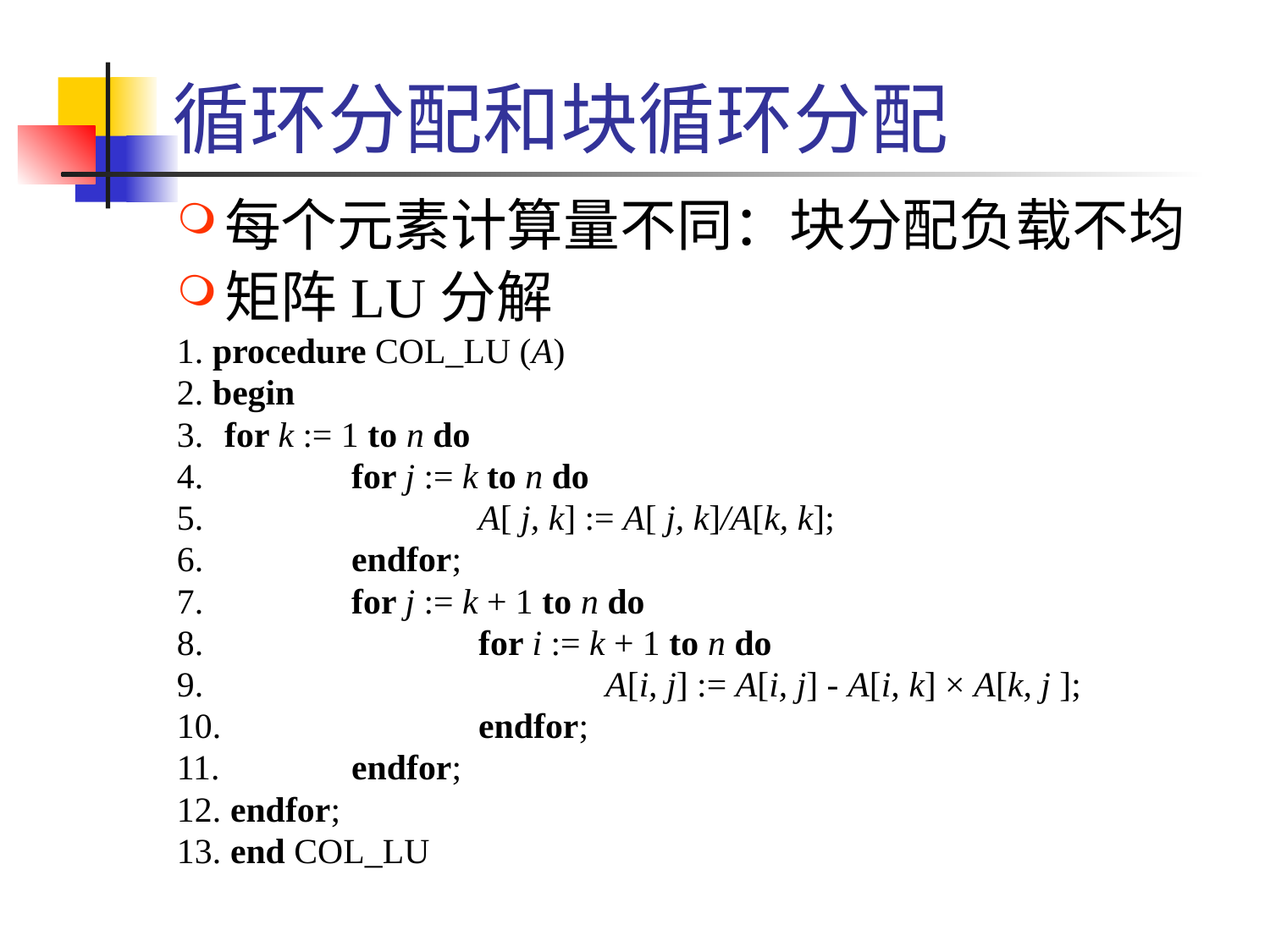

# 循环分配和块循环分配
每个元素计算量不同：块分配负载不均
矩阵LU分解
1. procedure COL_LU (A)
2. begin
3. 	for k := 1 to n do
4. 		for j := k to n do
5. 			A[ j, k] := A[ j, k]/A[k, k];
6. 		endfor;
7. 		for j := k + 1 to n do
8. 			for i := k + 1 to n do
9. 				A[i, j] := A[i, j] - A[i, k] × A[k, j ];
10. 		endfor;
11. 	endfor;
12. endfor;
13. end COL_LU